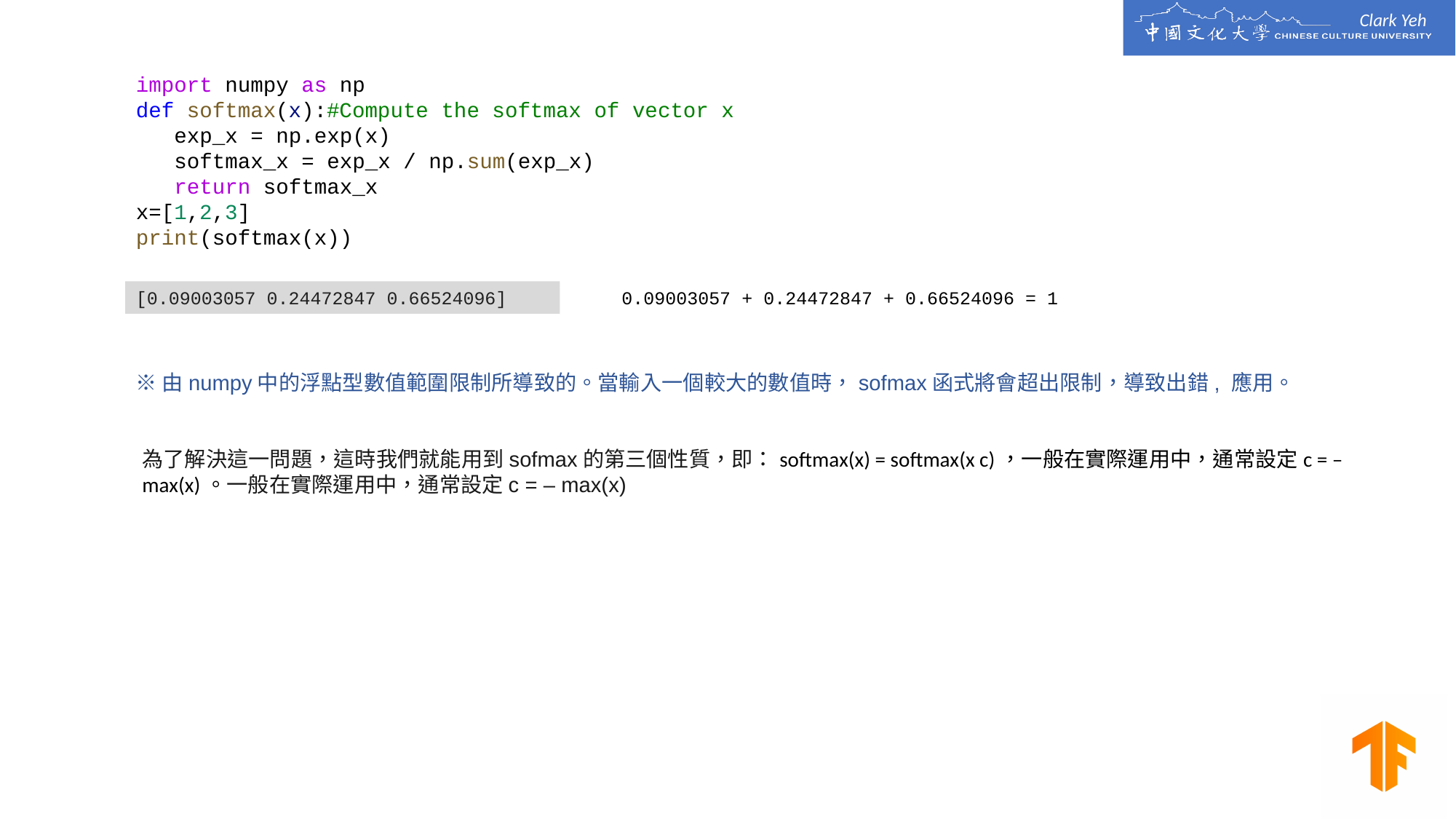

import numpy as np
def softmax(x):#Compute the softmax of vector x
   exp_x = np.exp(x)
   softmax_x = exp_x / np.sum(exp_x)
   return softmax_x
x=[1,2,3]
print(softmax(x))
[0.09003057 0.24472847 0.66524096]
0.09003057 + 0.24472847 + 0.66524096 = 1
※由numpy中的浮點型數值範圍限制所導致的。當輸入一個較大的數值時，sofmax函式將會超出限制，導致出錯, 應用。
為了解決這一問題，這時我們就能用到sofmax的第三個性質，即：softmax(x) = softmax(x c)，一般在實際運用中，通常設定c = – max(x)。一般在實際運用中，通常設定c = – max(x)